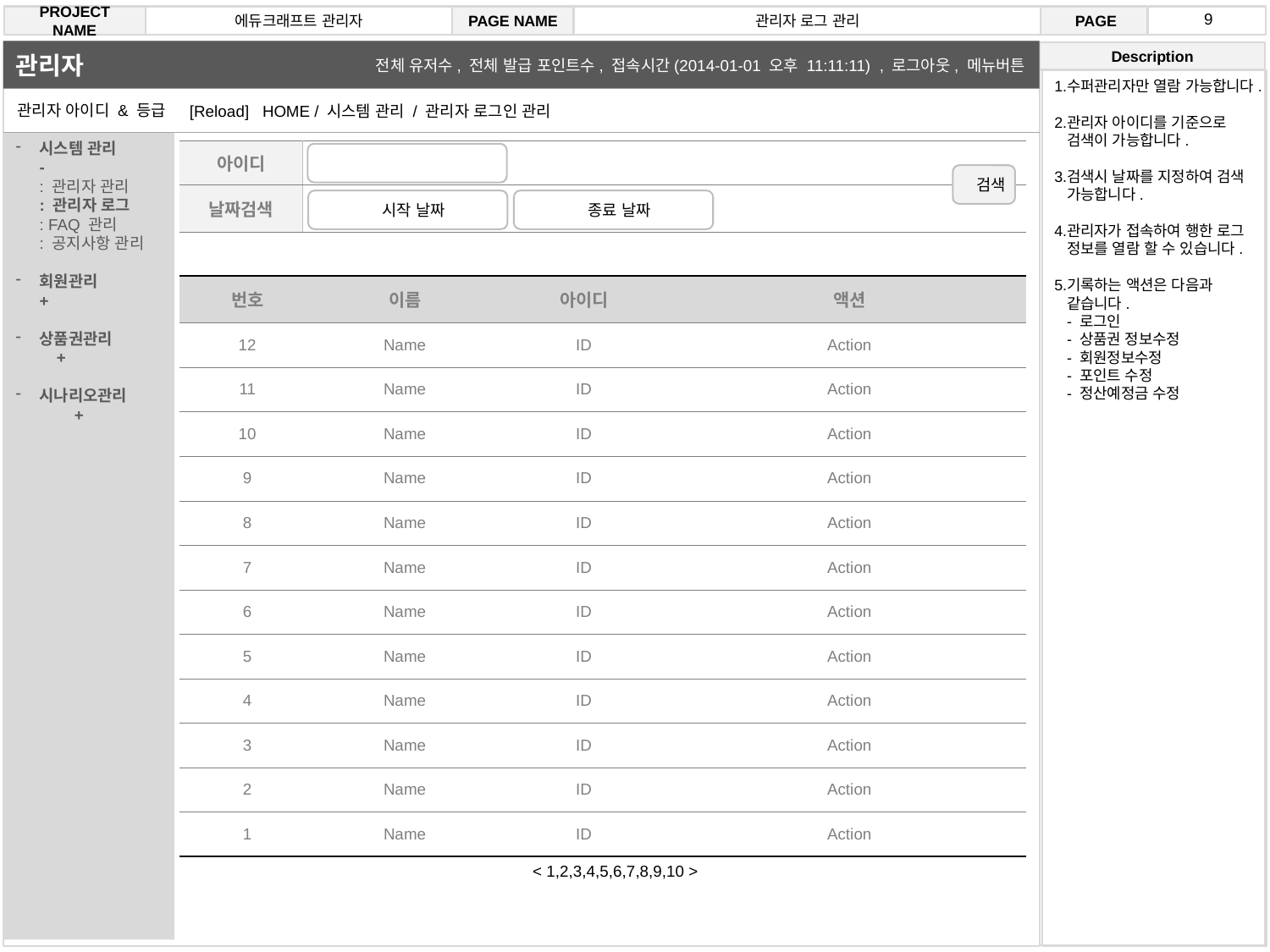

9
PROJECT NAME
에듀크래프트 관리자
PAGE NAME
관리자 로그 관리
 PAGE

관리자
Description
전체 유저수, 전체 발급 포인트수, 접속시간(2014-01-01 오후 11:11:11)  , 로그아웃, 메뉴버튼

수퍼관리자만 열람 가능합니다.

관리자 아이디를 기준으로 검색이 가능합니다.

검색시 날짜를 지정하여 검색 가능합니다.

관리자가 접속하여 행한 로그 정보를 열람 할 수 있습니다.
기록하는 액션은 다음과 같습니다.
- 로그인
- 상품권 정보수정
- 회원정보수정
- 포인트 수정
- 정산예정금 수정
관리자 아이디 & 등급
[Reload]   HOME / 시스템 관리 / 관리자 로그인 관리
시스템 관리          -
: 관리자 관리
: 관리자 로그
: FAQ 관리
: 공지사항 관리

회원관리               +
상품권관리               +
시나리오관리               +
| 아이디 |  |  |  |  |
| --- | --- | --- | --- | --- |
| 날짜검색 |  |  |  |  |
|  |  |  |  |  |
| 번호 |  | 이름 | 아이디 | 액션 |
| 12 |  | Name | ID | Action |
| 11 |  | Name | ID | Action |
| 10 |  | Name | ID | Action |
| 9 |  | Name | ID | Action |
| 8 |  | Name | ID | Action |
| 7 |  | Name | ID | Action |
| 6 |  | Name | ID | Action |
| 5 |  | Name | ID | Action |
| 4 |  | Name | ID | Action |
| 3 |  | Name | ID | Action |
| 2 |  | Name | ID | Action |
| 1 |  | Name | ID | Action |

검색

시작 날짜

종료 날짜
< 1,2,3,4,5,6,7,8,9,10 >